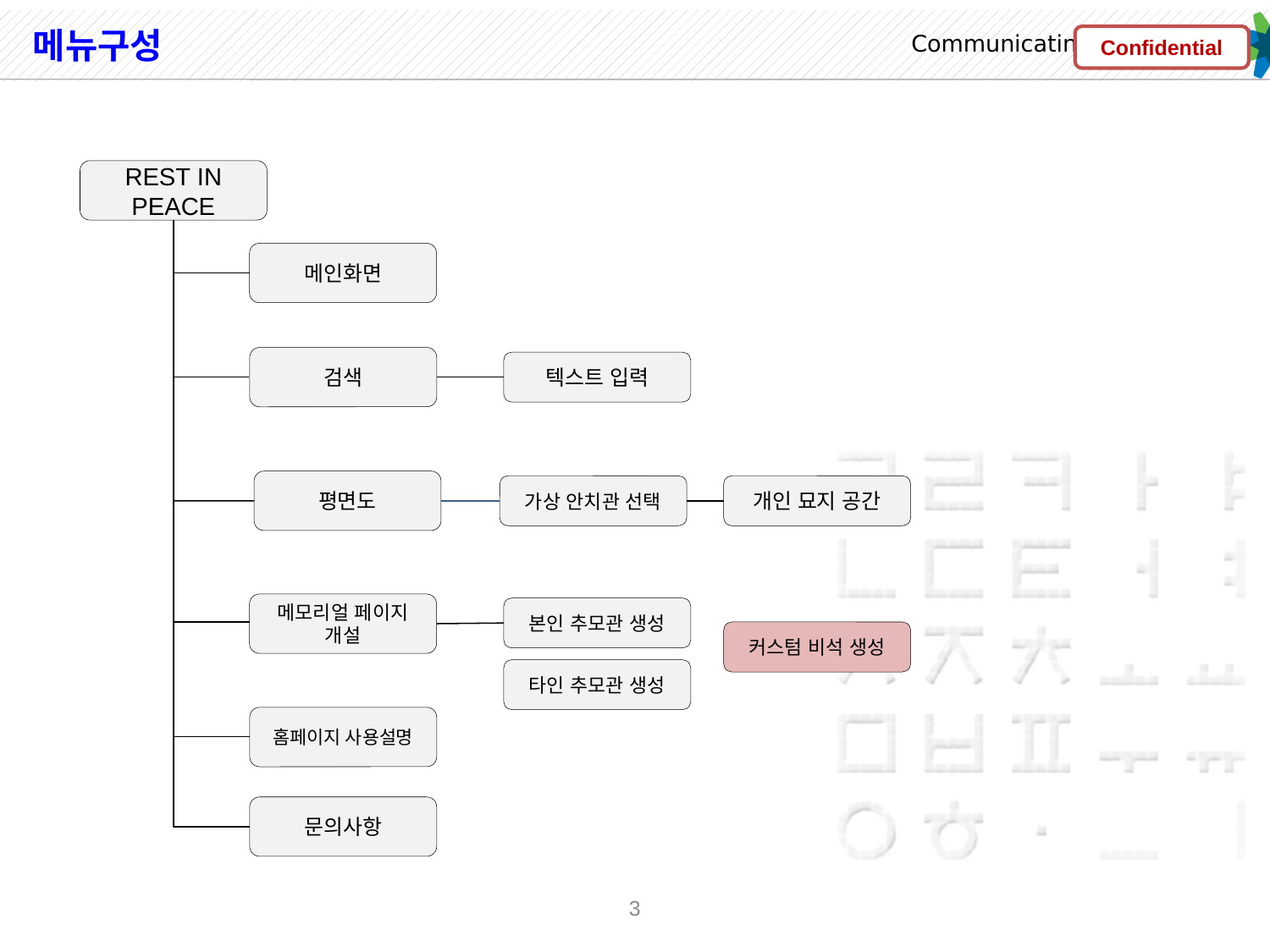

# 메뉴구성
Confidential
REST IN PEACE
메인화면
검색
텍스트 입력
평면도
가상 안치관 선택
개인 묘지 공간
메모리얼 페이지 개설
본인 추모관 생성
커스텀 비석 생성
타인 추모관 생성
홈페이지 사용설명
문의사항
3